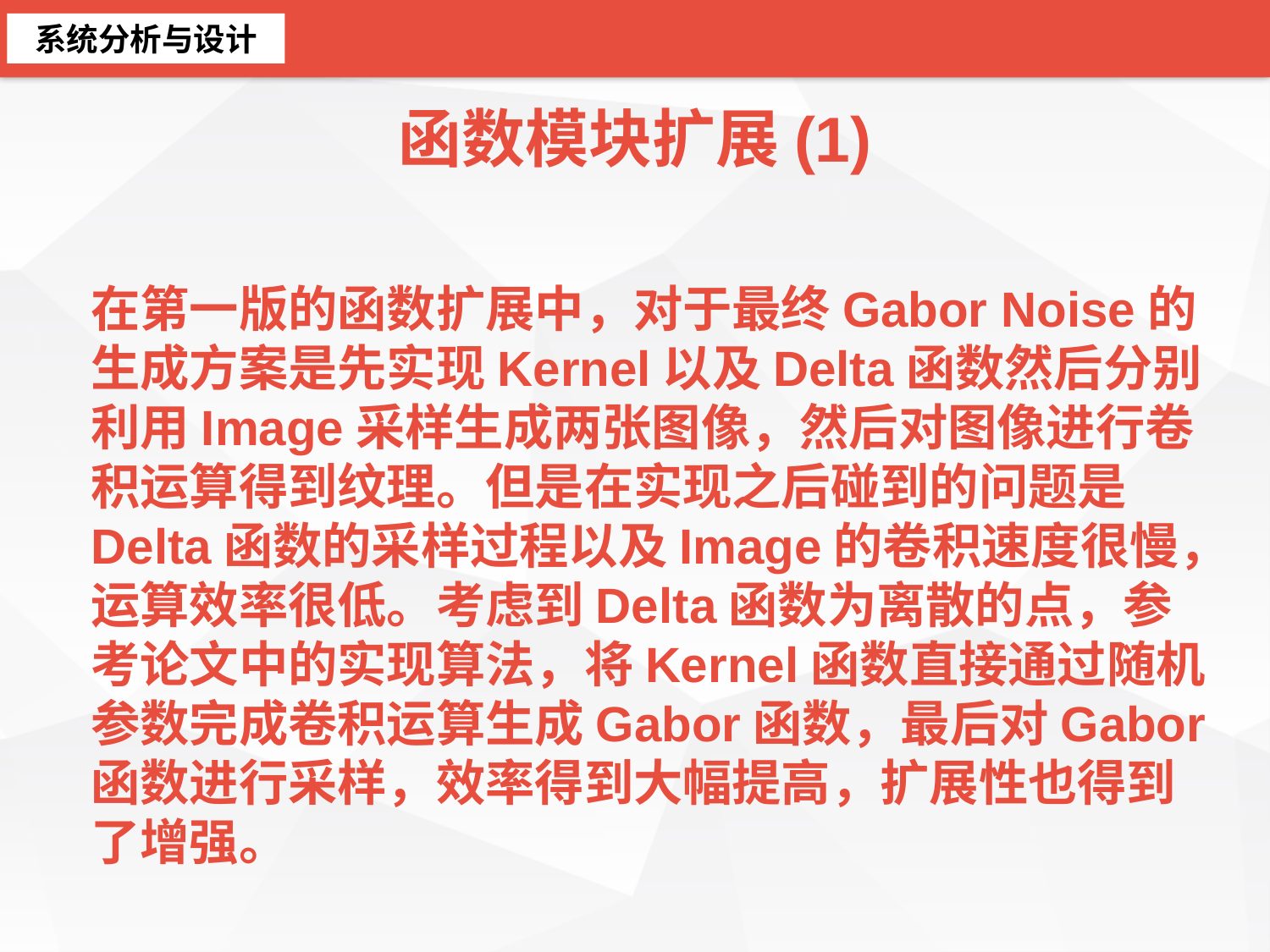

系统分析与设计
函数模块扩展(1)
在第一版的函数扩展中，对于最终Gabor Noise的生成方案是先实现Kernel以及Delta函数然后分别利用Image采样生成两张图像，然后对图像进行卷积运算得到纹理。但是在实现之后碰到的问题是Delta函数的采样过程以及Image的卷积速度很慢，运算效率很低。考虑到Delta函数为离散的点，参考论文中的实现算法，将Kernel函数直接通过随机参数完成卷积运算生成Gabor函数，最后对Gabor函数进行采样，效率得到大幅提高，扩展性也得到了增强。